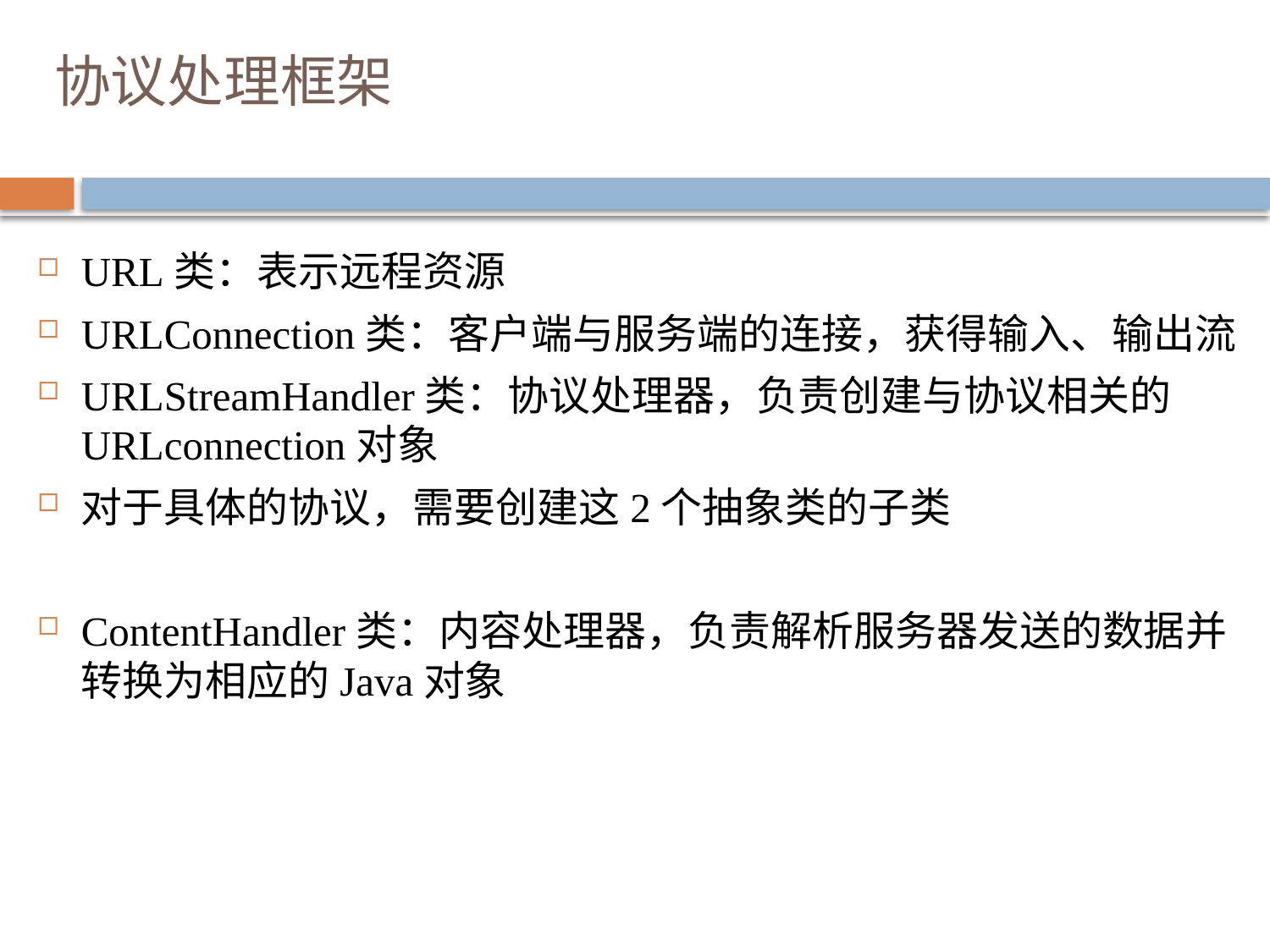

# 协议处理框架
URL类：表示远程资源
URLConnection类：客户端与服务端的连接，获得输入、输出流
URLStreamHandler类：协议处理器，负责创建与协议相关的URLconnection对象
对于具体的协议，需要创建这2个抽象类的子类

ContentHandler类：内容处理器，负责解析服务器发送的数据并转换为相应的Java对象